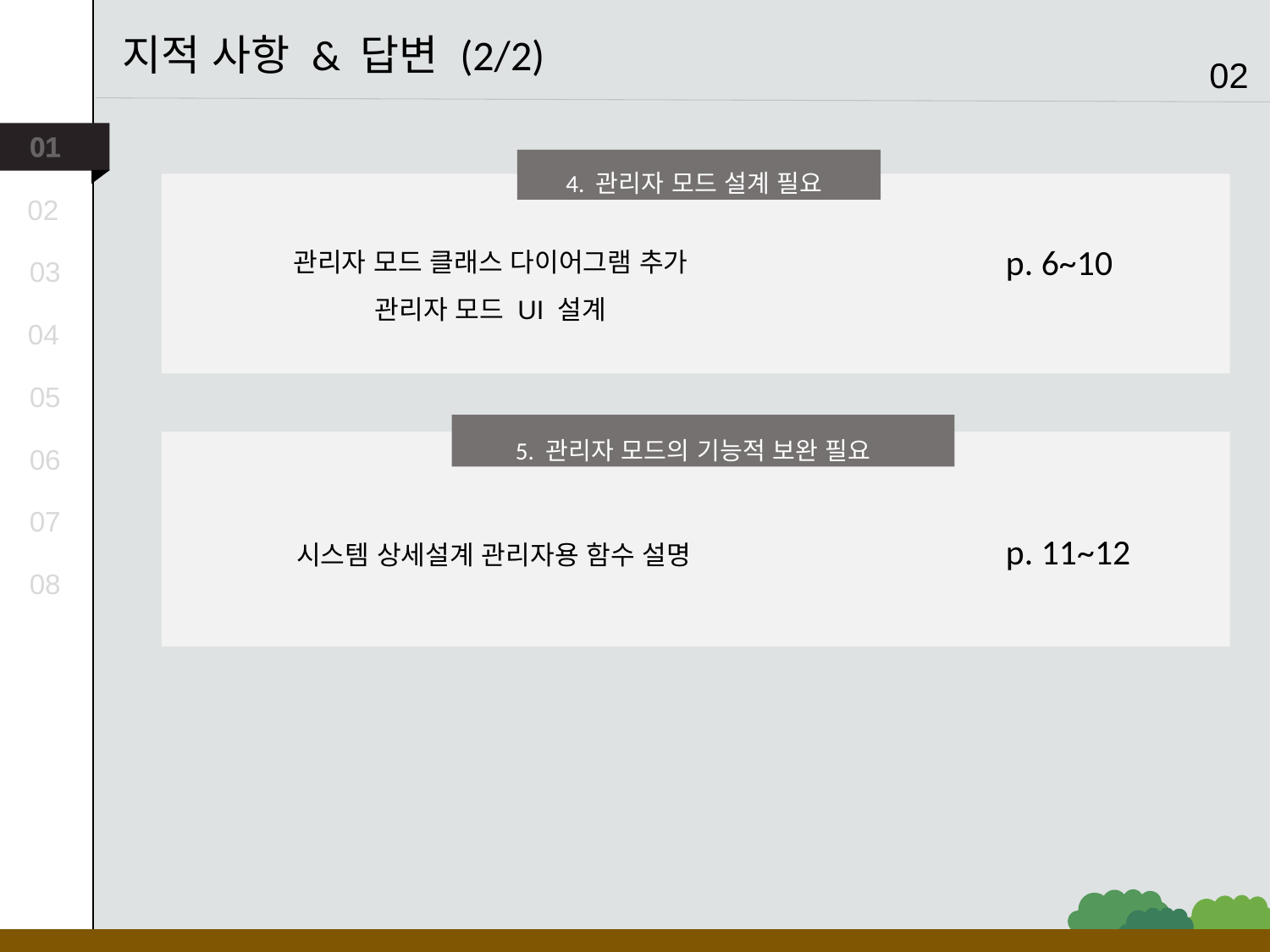

지적 사항 & 답변 (2/2)
02
01

4. 관리자 모드 설계 필요

02
관리자 모드 클래스 다이어그램 추가
관리자 모드 UI 설계
p. 6~10
03

04
05
5. 관리자 모드의 기능적 보완 필요

06
07
시스템 상세설계 관리자용 함수 설명
p. 11~12
08